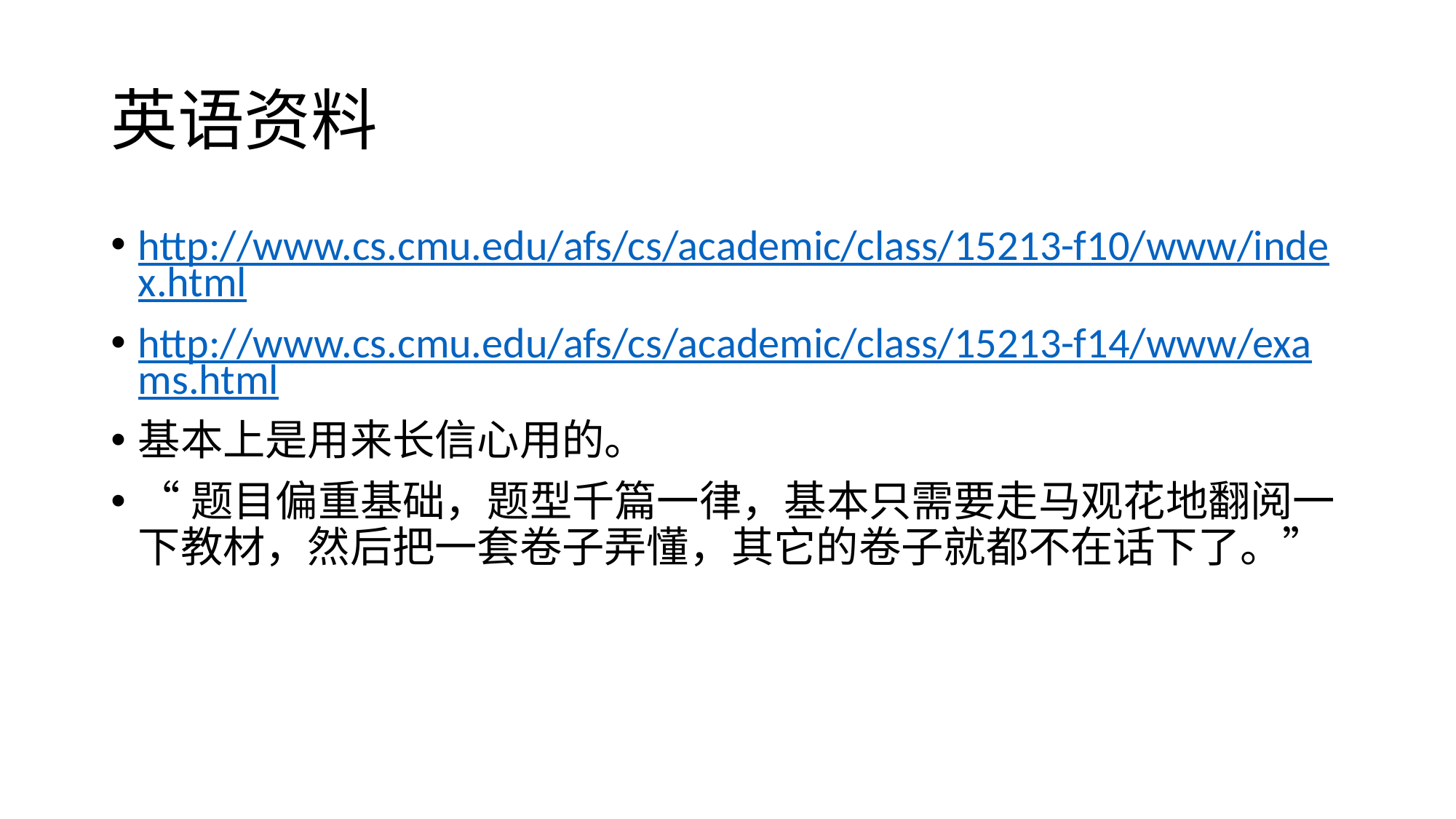

# 英语资料
http://www.cs.cmu.edu/afs/cs/academic/class/15213-f10/www/index.html
http://www.cs.cmu.edu/afs/cs/academic/class/15213-f14/www/exams.html
基本上是用来长信心用的。
“题目偏重基础，题型千篇一律，基本只需要走马观花地翻阅一下教材，然后把一套卷子弄懂，其它的卷子就都不在话下了。”